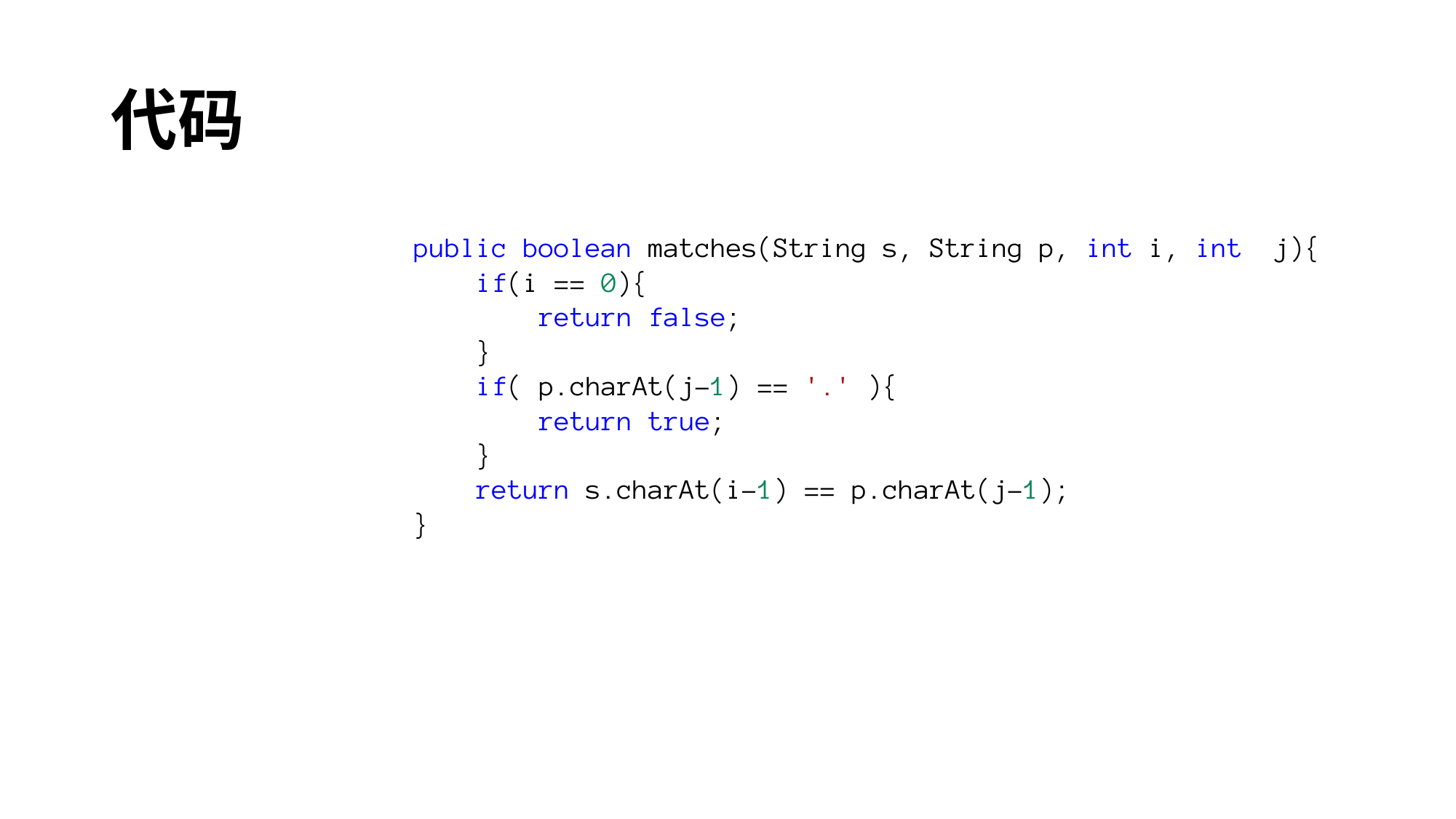

代码
    public boolean matches(String s, String p, int i, int  j){
        if(i == 0){
            return false;
        }
        if( p.charAt(j-1) == '.' ){
            return true;
        }
        return s.charAt(i-1) == p.charAt(j-1);
    }